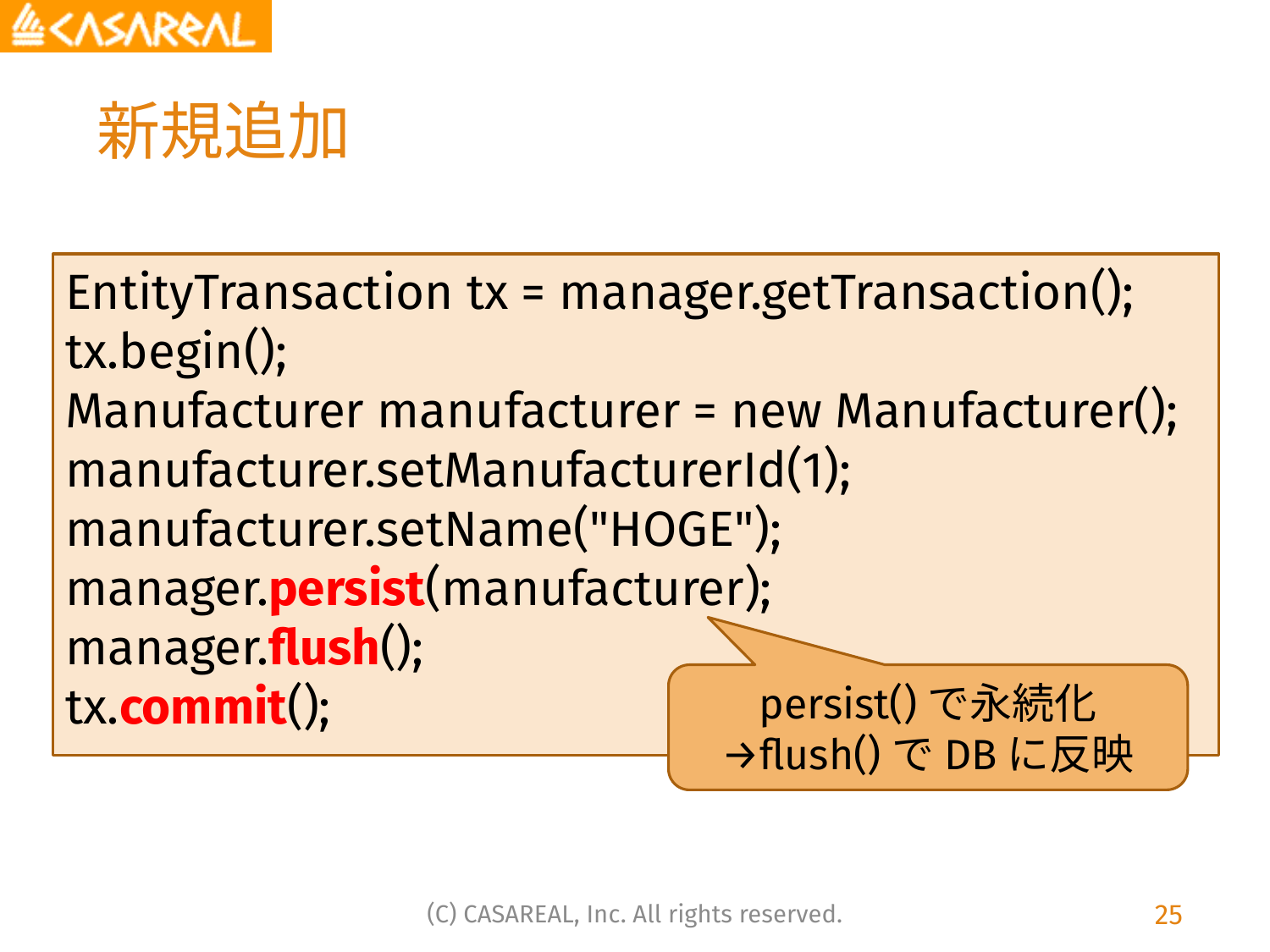

# 新規追加
EntityTransaction tx = manager.getTransaction();
tx.begin();
Manufacturer manufacturer = new Manufacturer();
manufacturer.setManufacturerId(1);
manufacturer.setName("HOGE");
manager.persist(manufacturer);
manager.flush();
tx.commit();
persist()で永続化
→flush()でDBに反映
(C) CASAREAL, Inc. All rights reserved.
25